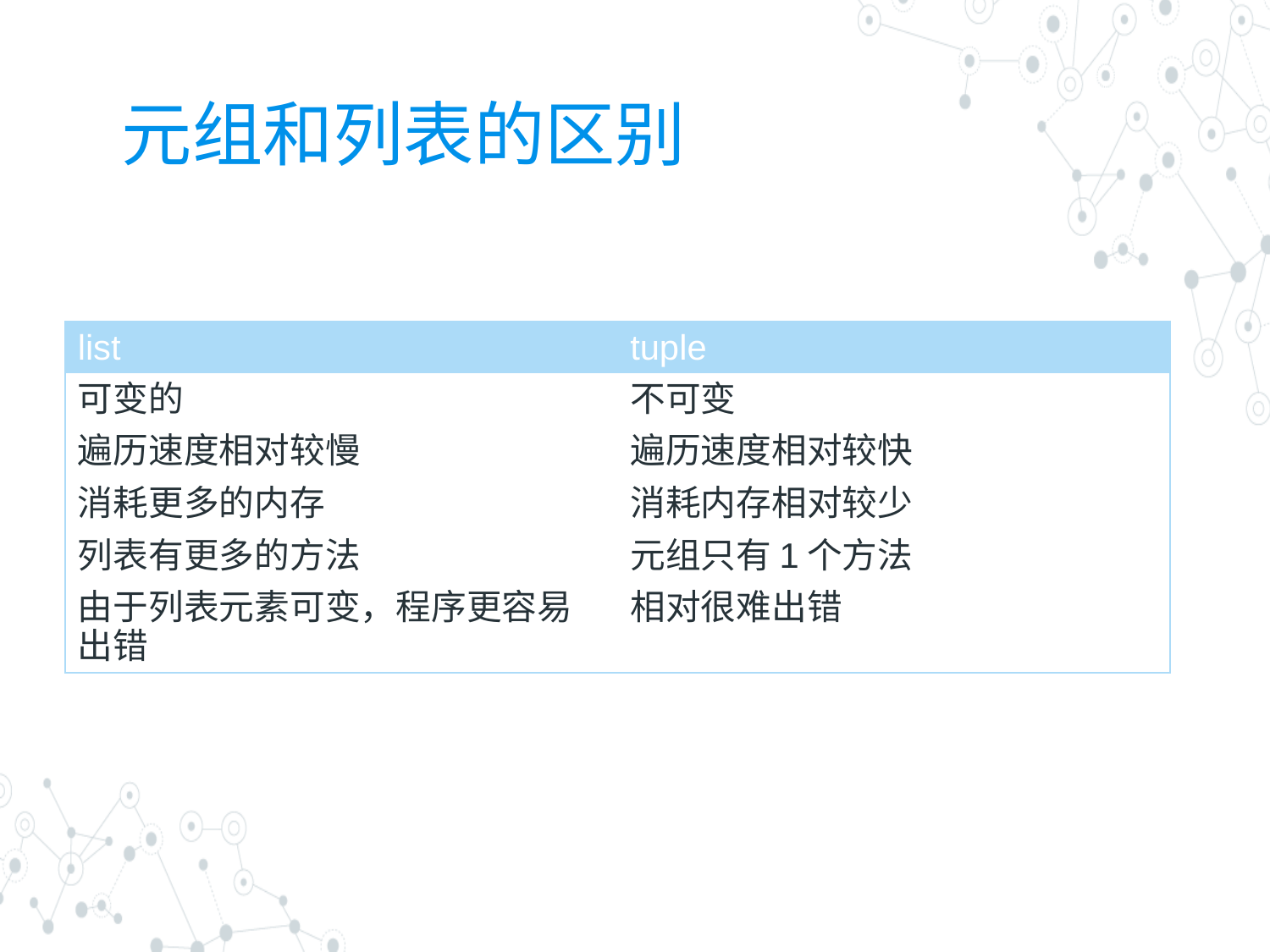

# 元组和列表的区别
| list | tuple |
| --- | --- |
| 可变的 | 不可变 |
| 遍历速度相对较慢 | 遍历速度相对较快 |
| 消耗更多的内存 | 消耗内存相对较少 |
| 列表有更多的方法 | 元组只有1个方法 |
| 由于列表元素可变，程序更容易出错 | 相对很难出错 |